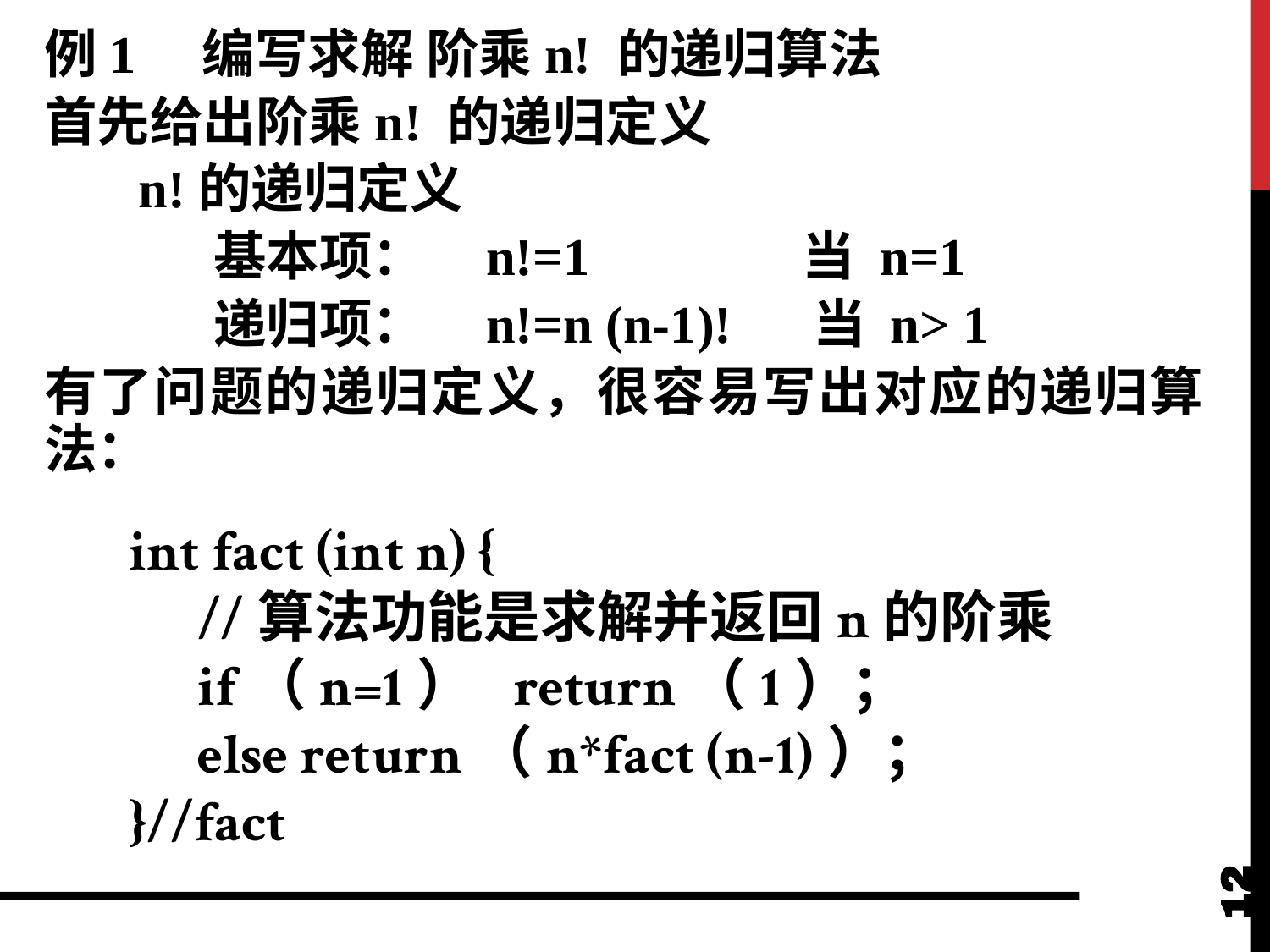

例1    编写求解 阶乘n! 的递归算法
首先给出阶乘n! 的递归定义
       n!的递归定义
             基本项：    n!=1               当 n=1
             递归项：    n!=n (n-1)!     当 n> 1
有了问题的递归定义，很容易写出对应的递归算法：
int fact (int n) {
      //算法功能是求解并返回n的阶乘
      if（n=1）  return（1）；
      else return（n*fact (n-1)）；
}//fact
12